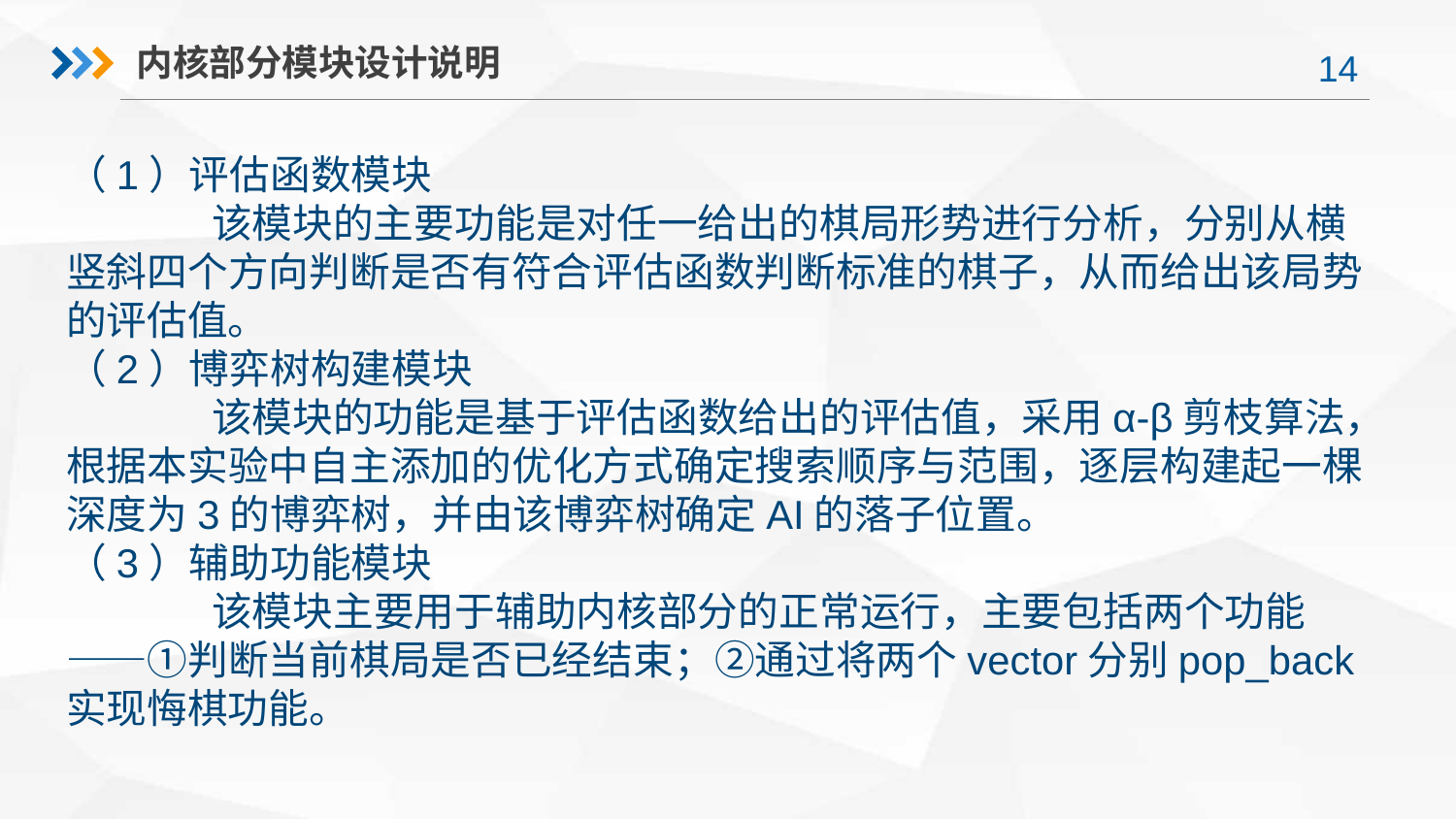

内核部分模块设计说明
（1）评估函数模块
	该模块的主要功能是对任一给出的棋局形势进行分析，分别从横竖斜四个方向判断是否有符合评估函数判断标准的棋子，从而给出该局势的评估值。
（2）博弈树构建模块
	该模块的功能是基于评估函数给出的评估值，采用α-β剪枝算法，根据本实验中自主添加的优化方式确定搜索顺序与范围，逐层构建起一棵深度为3的博弈树，并由该博弈树确定AI的落子位置。
（3）辅助功能模块
	该模块主要用于辅助内核部分的正常运行，主要包括两个功能——①判断当前棋局是否已经结束；②通过将两个vector分别pop_back实现悔棋功能。